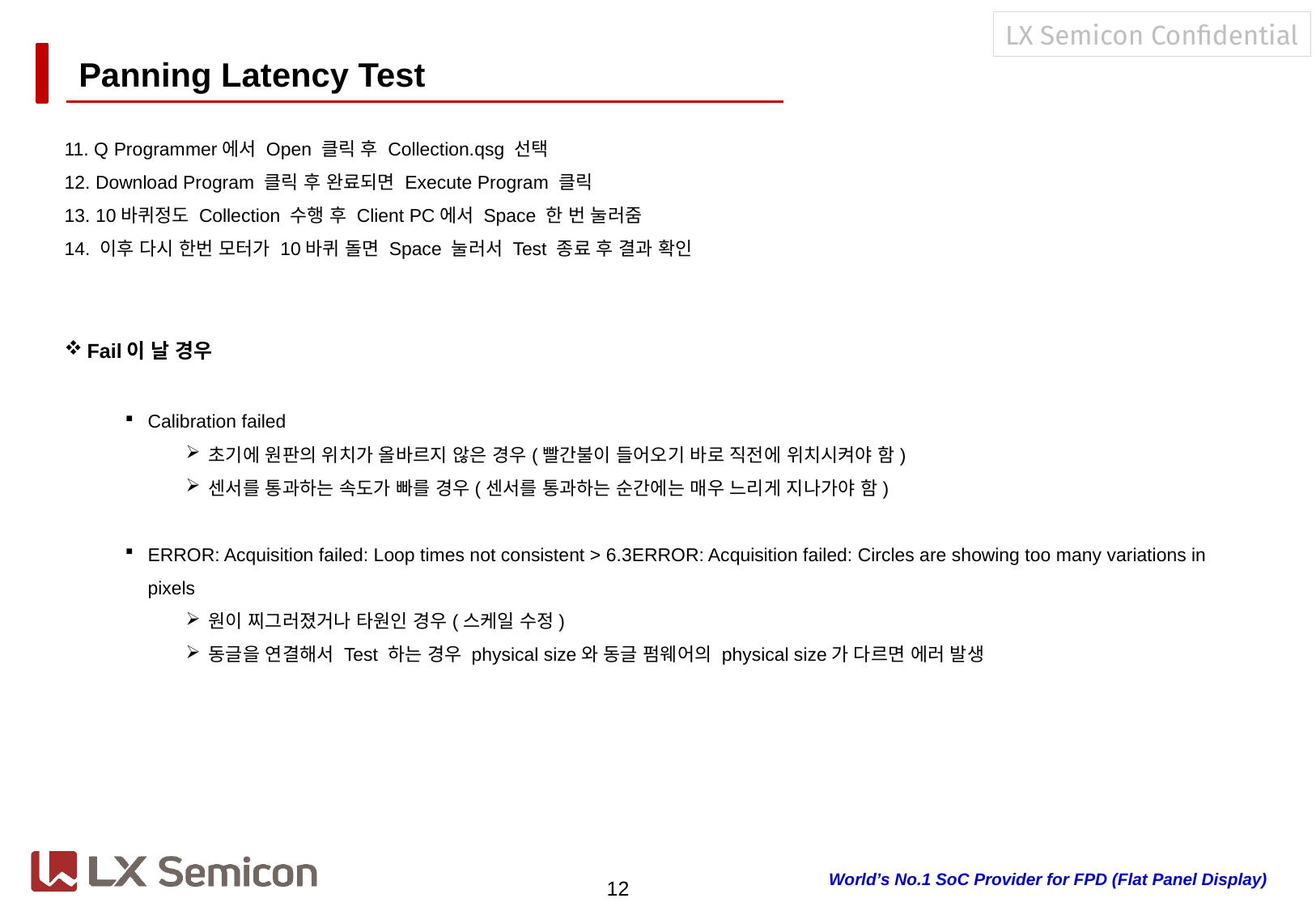

# Panning Latency Test

11. Q Programmer에서 Open 클릭 후 Collection.qsg 선택
12. Download Program 클릭 후 완료되면 Execute Program 클릭
13. 10바퀴정도 Collection 수행 후 Client PC에서 Space 한 번 눌러줌
14. 이후 다시 한번 모터가 10바퀴 돌면 Space 눌러서 Test 종료 후 결과 확인

Fail이 날 경우

Calibration failed
초기에 원판의 위치가 올바르지 않은 경우(빨간불이 들어오기 바로 직전에 위치시켜야 함)
센서를 통과하는 속도가 빠를 경우(센서를 통과하는 순간에는 매우 느리게 지나가야 함)

ERROR: Acquisition failed: Loop times not consistent > 6.3ERROR: Acquisition failed: Circles are showing too many variations in pixels
원이 찌그러졌거나 타원인 경우(스케일 수정)
동글을 연결해서 Test 하는 경우 physical size와 동글 펌웨어의 physical size가 다르면 에러 발생